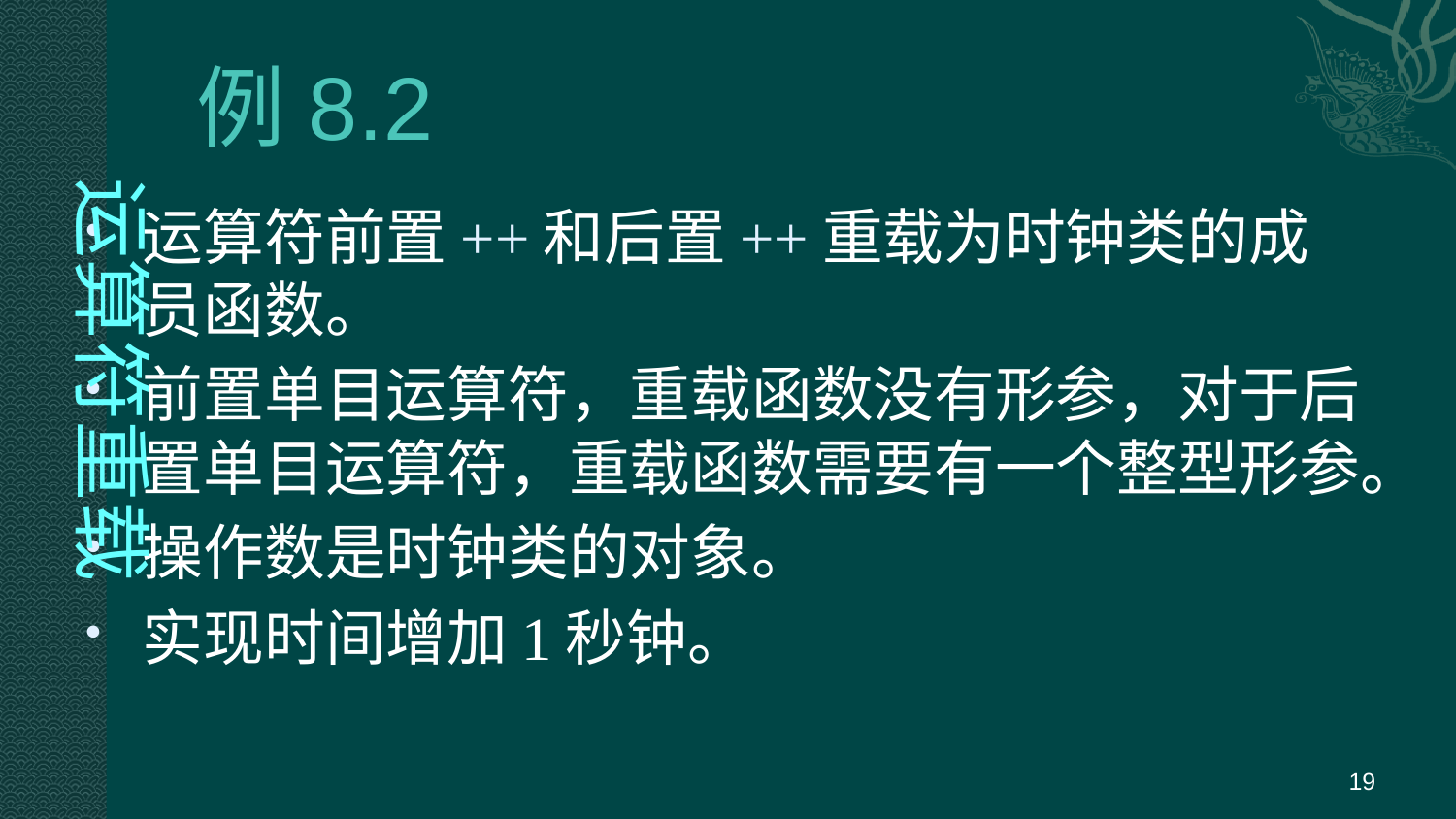

# 例8.2
运算符重载
运算符前置++和后置++重载为时钟类的成员函数。
前置单目运算符，重载函数没有形参，对于后置单目运算符，重载函数需要有一个整型形参。
操作数是时钟类的对象。
实现时间增加1秒钟。
19